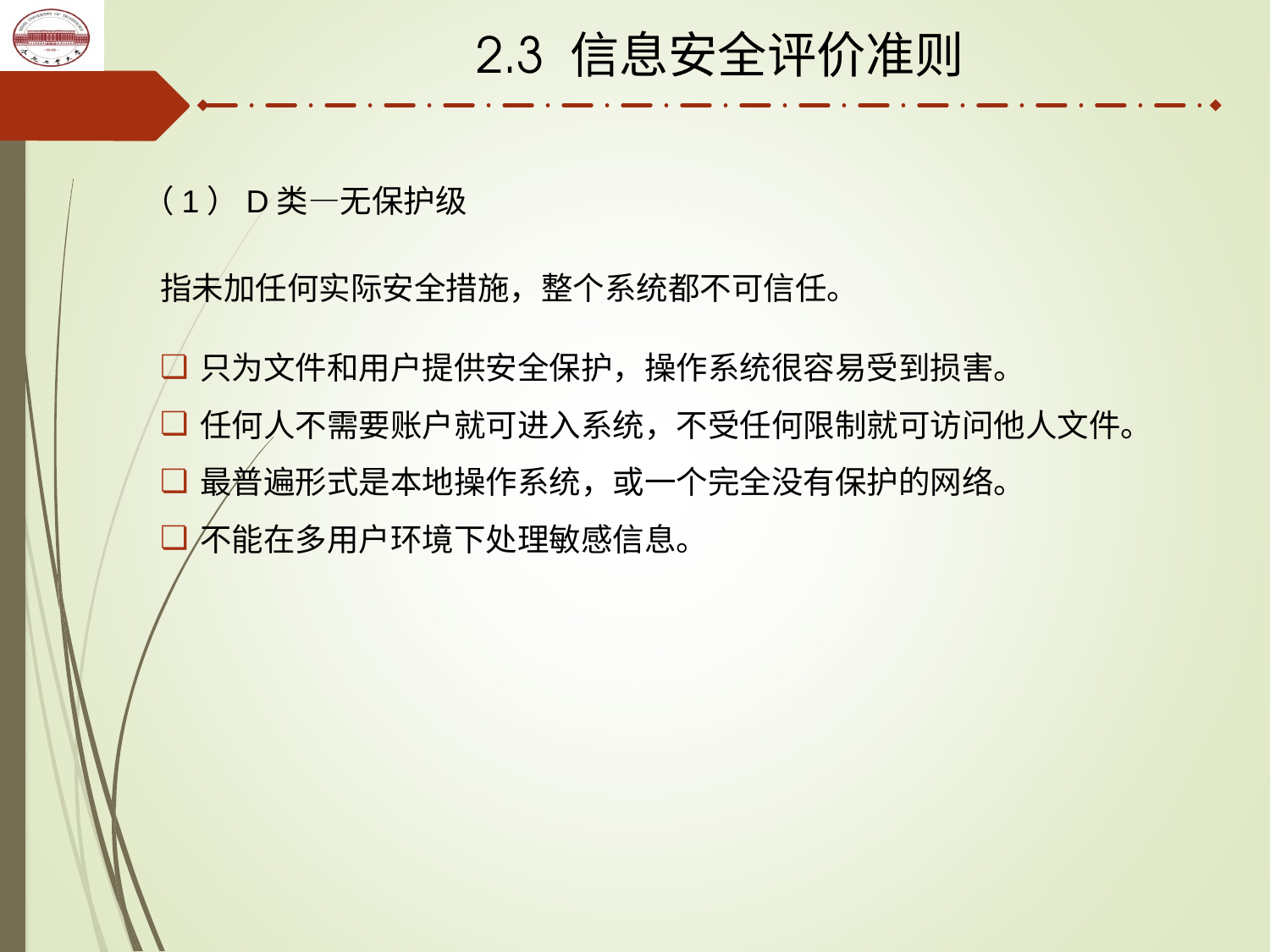

2.3 信息安全评价准则
（1）D类—无保护级
指未加任何实际安全措施，整个系统都不可信任。
只为文件和用户提供安全保护，操作系统很容易受到损害。
任何人不需要账户就可进入系统，不受任何限制就可访问他人文件。
最普遍形式是本地操作系统，或一个完全没有保护的网络。
不能在多用户环境下处理敏感信息。